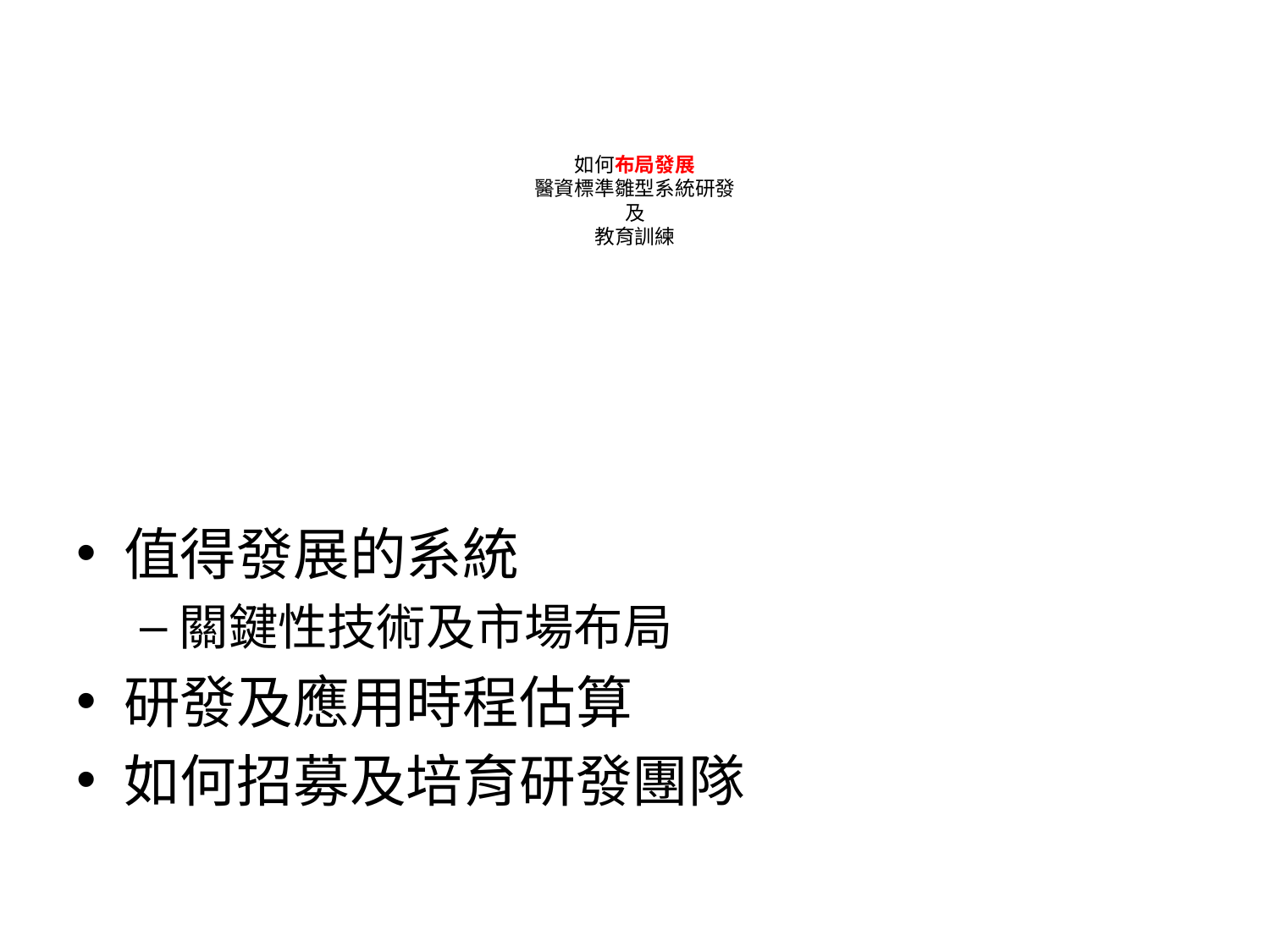

# 如何布局發展 醫資標準雛型系統研發 及 教育訓練
值得發展的系統
關鍵性技術及市場布局
研發及應用時程估算
如何招募及培育研發團隊